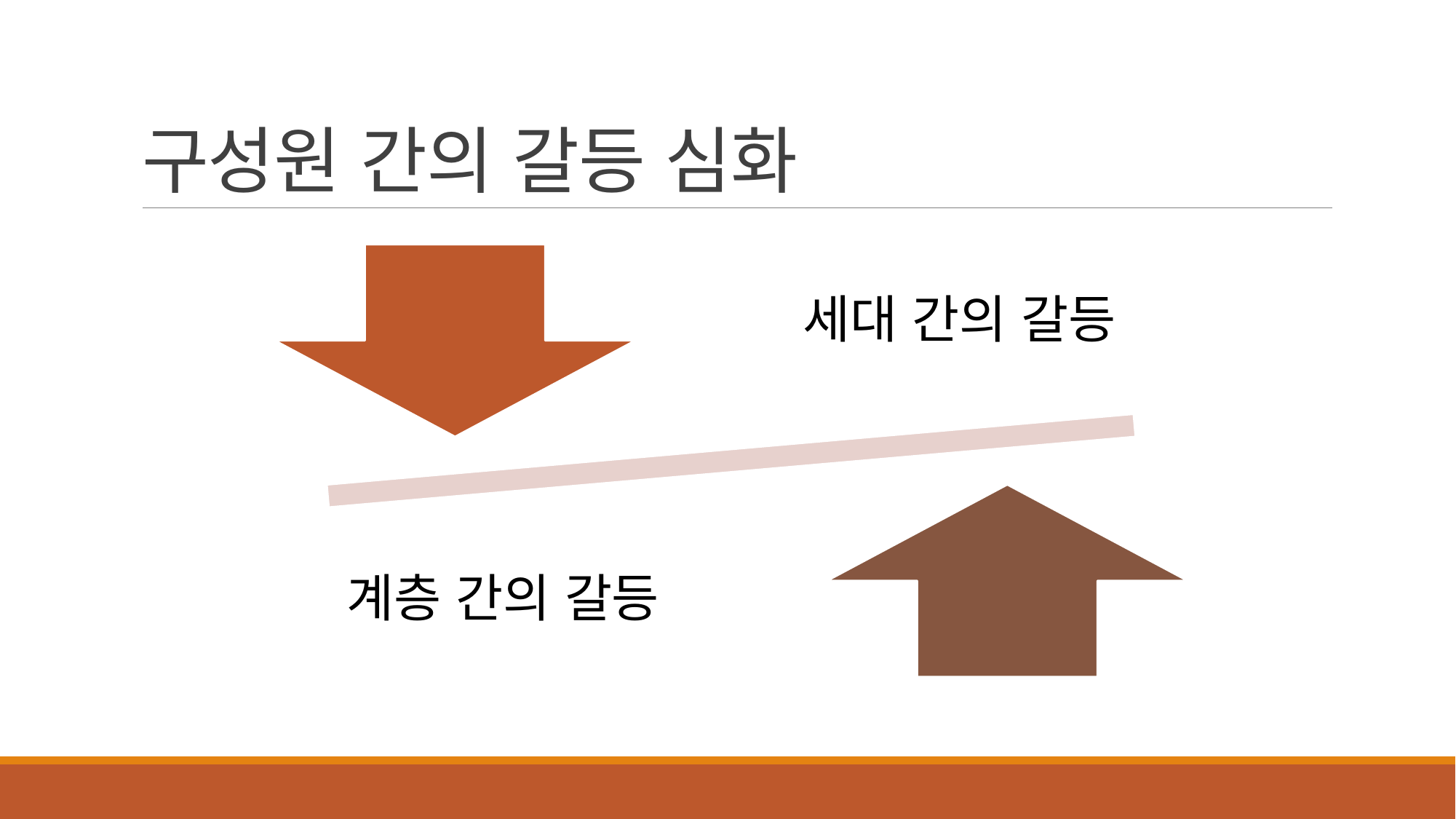

# 구성원 간의 갈등 심화
세대 간의 갈등
계층 간의 갈등